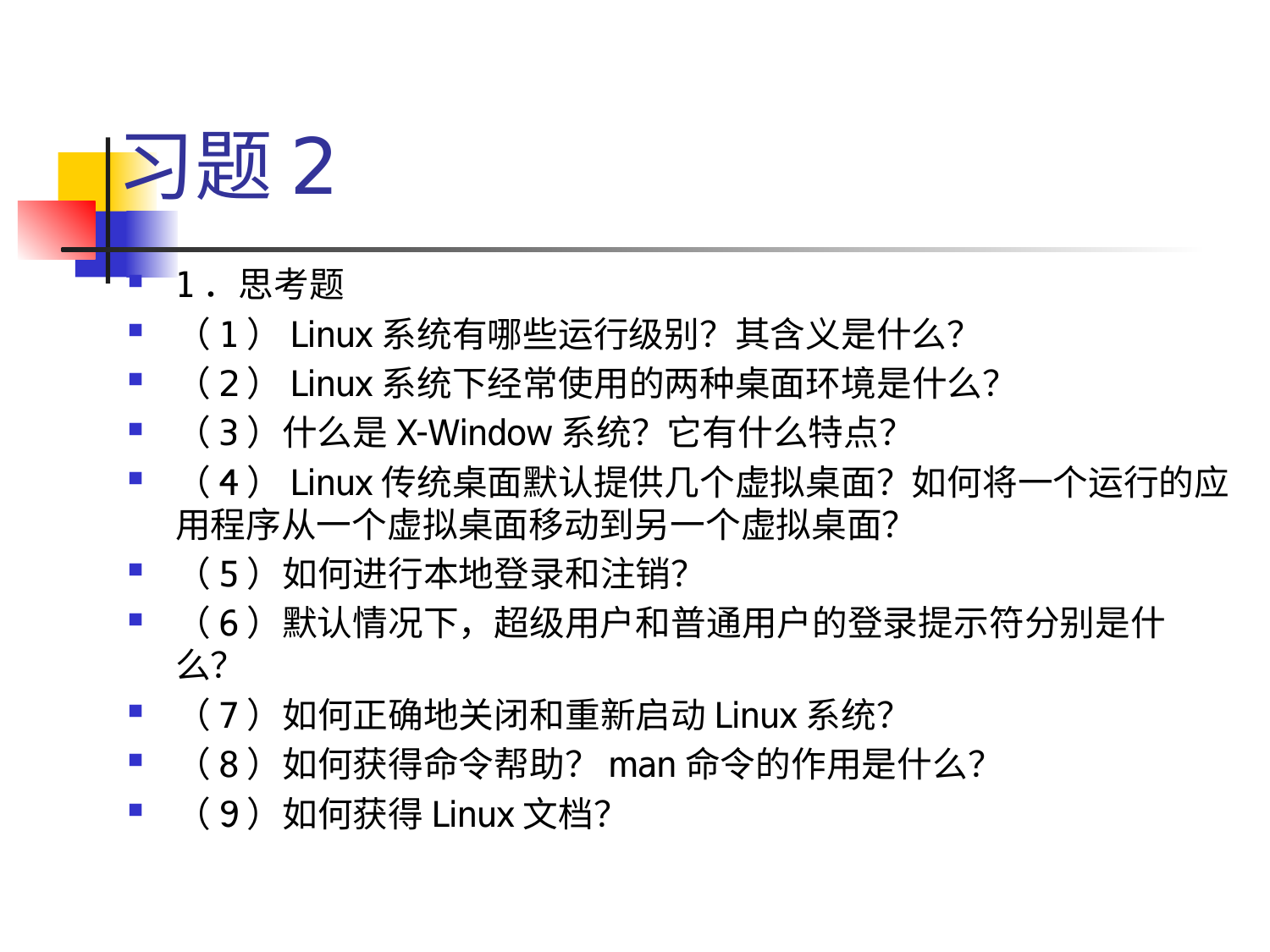

# 习题2
1．思考题
（1）Linux系统有哪些运行级别？其含义是什么？
（2）Linux系统下经常使用的两种桌面环境是什么？
（3）什么是X-Window系统？它有什么特点？
（4）Linux传统桌面默认提供几个虚拟桌面？如何将一个运行的应用程序从一个虚拟桌面移动到另一个虚拟桌面？
（5）如何进行本地登录和注销？
（6）默认情况下，超级用户和普通用户的登录提示符分别是什么？
（7）如何正确地关闭和重新启动Linux系统？
（8）如何获得命令帮助？man命令的作用是什么？
（9）如何获得Linux文档？